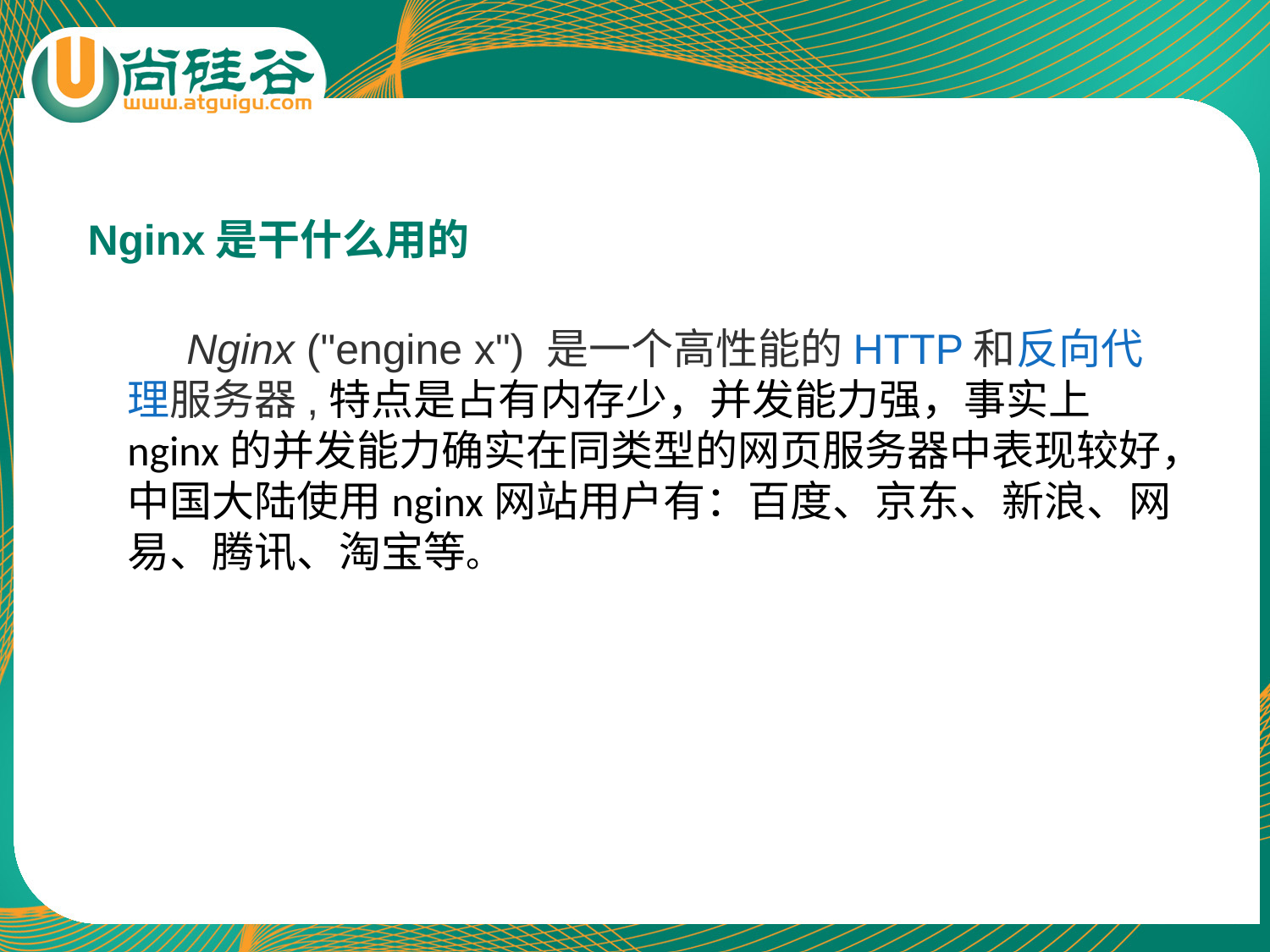

Nginx是干什么用的
     Nginx ("engine x") 是一个高性能的HTTP和反向代理服务器,特点是占有内存少，并发能力强，事实上nginx的并发能力确实在同类型的网页服务器中表现较好，中国大陆使用nginx网站用户有：百度、京东、新浪、网易、腾讯、淘宝等。